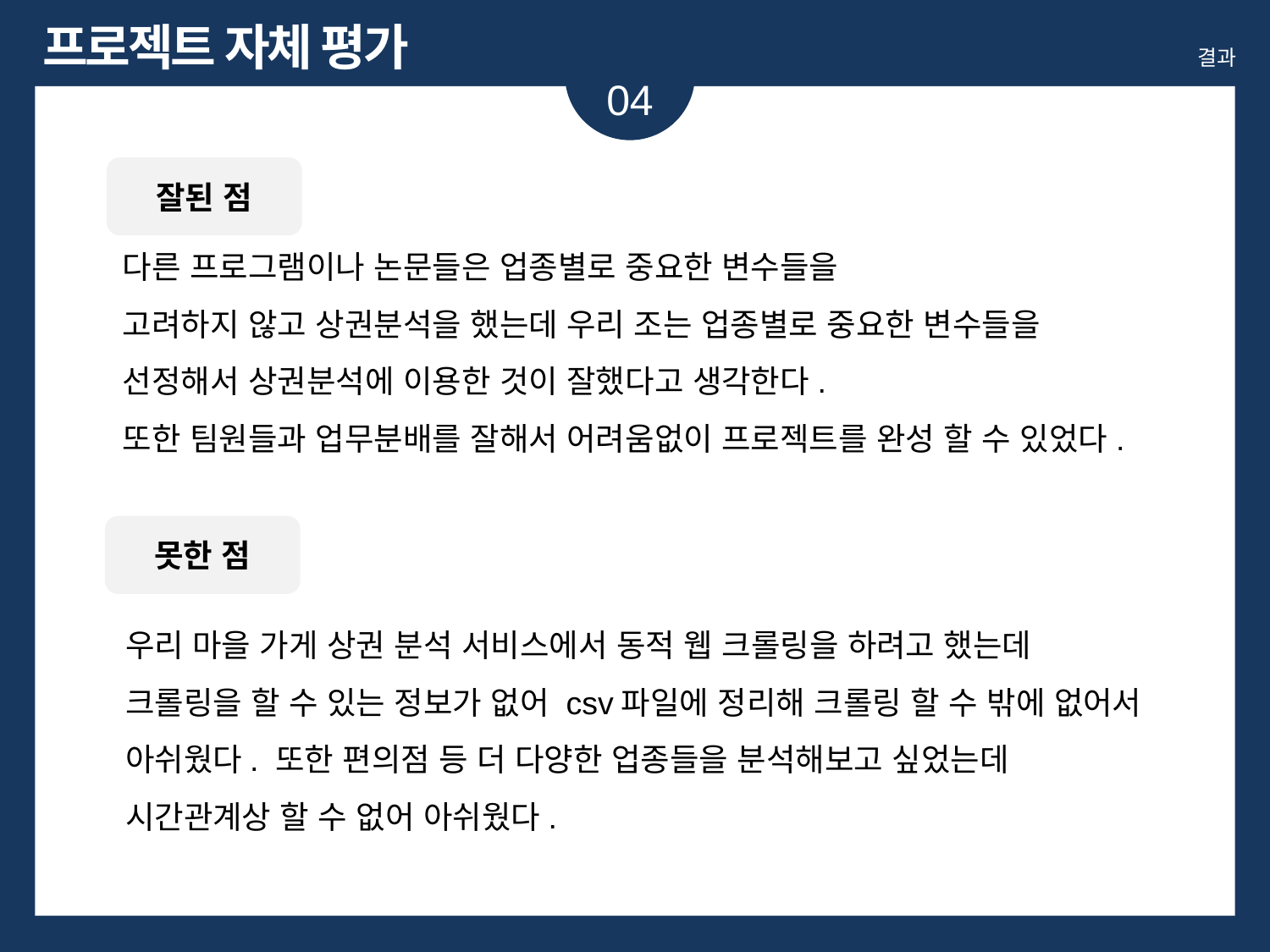

프로젝트 자체 평가

결과
04

잘된 점
다른 프로그램이나 논문들은 업종별로 중요한 변수들을
고려하지 않고 상권분석을 했는데 우리 조는 업종별로 중요한 변수들을
선정해서 상권분석에 이용한 것이 잘했다고 생각한다.
또한 팀원들과 업무분배를 잘해서 어려움없이 프로젝트를 완성 할 수 있었다.
못한 점
우리 마을 가게 상권 분석 서비스에서 동적 웹 크롤링을 하려고 했는데
크롤링을 할 수 있는 정보가 없어 csv파일에 정리해 크롤링 할 수 밖에 없어서 아쉬웠다. 또한 편의점 등 더 다양한 업종들을 분석해보고 싶었는데 시간관계상 할 수 없어 아쉬웠다.